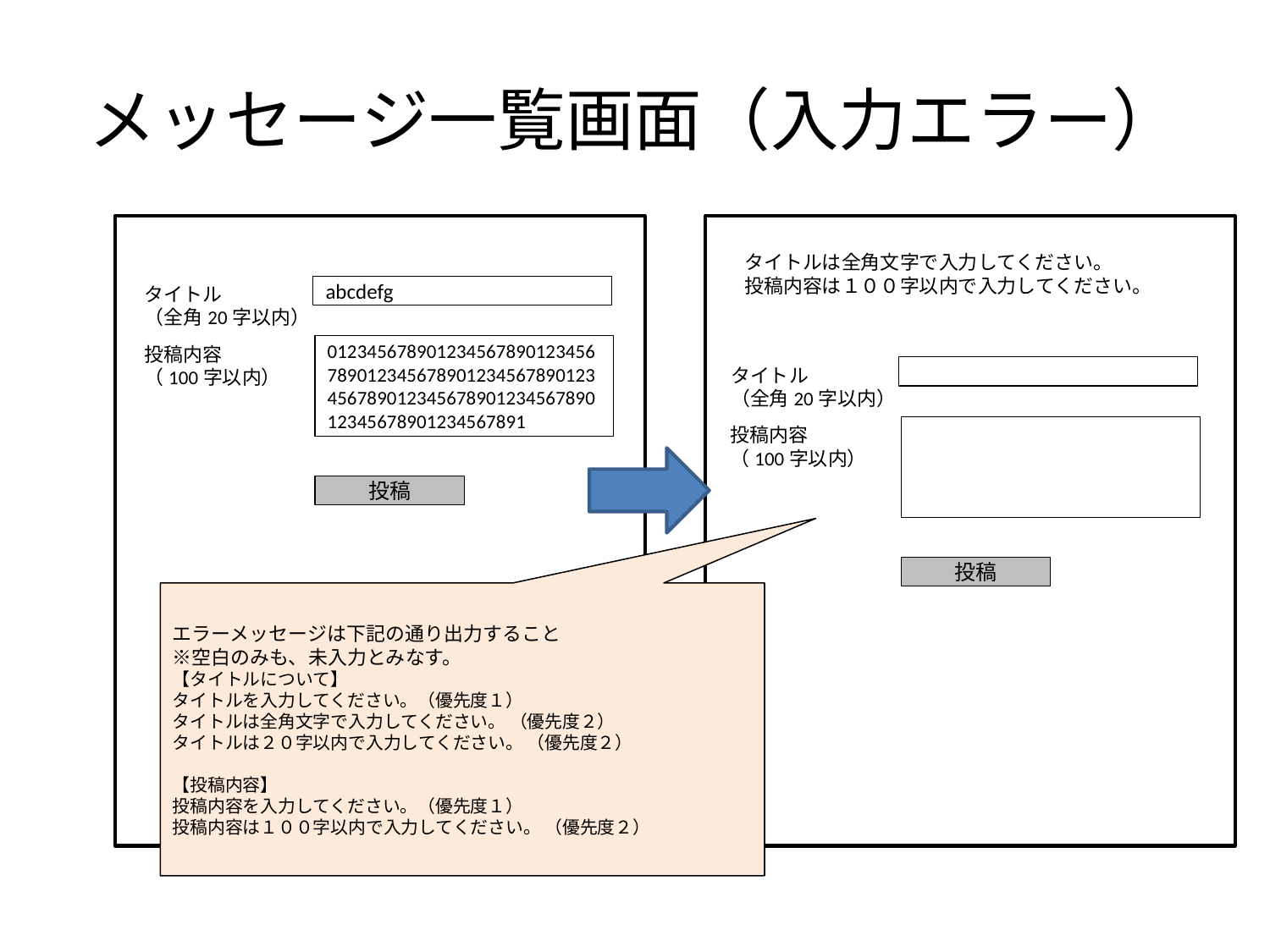

# メッセージ一覧画面（入力エラー）

タイトルは全角文字で入力してください。
投稿内容は１００字以内で入力してください。
タイトル
（全角20字以内）
abcdefg
投稿内容
（100字以内）
01234567890123456789012345678901234567890123456789012345678901234567890123456789012345678901234567891
タイトル
（全角20字以内）

投稿内容
（100字以内）

投稿
投稿
エラーメッセージは下記の通り出力すること
※空白のみも、未入力とみなす。
【タイトルについて】
タイトルを入力してください。（優先度１）
タイトルは全角文字で入力してください。 （優先度２）
タイトルは２０字以内で入力してください。 （優先度２）

【投稿内容】
投稿内容を入力してください。（優先度１）
投稿内容は１００字以内で入力してください。 （優先度２）